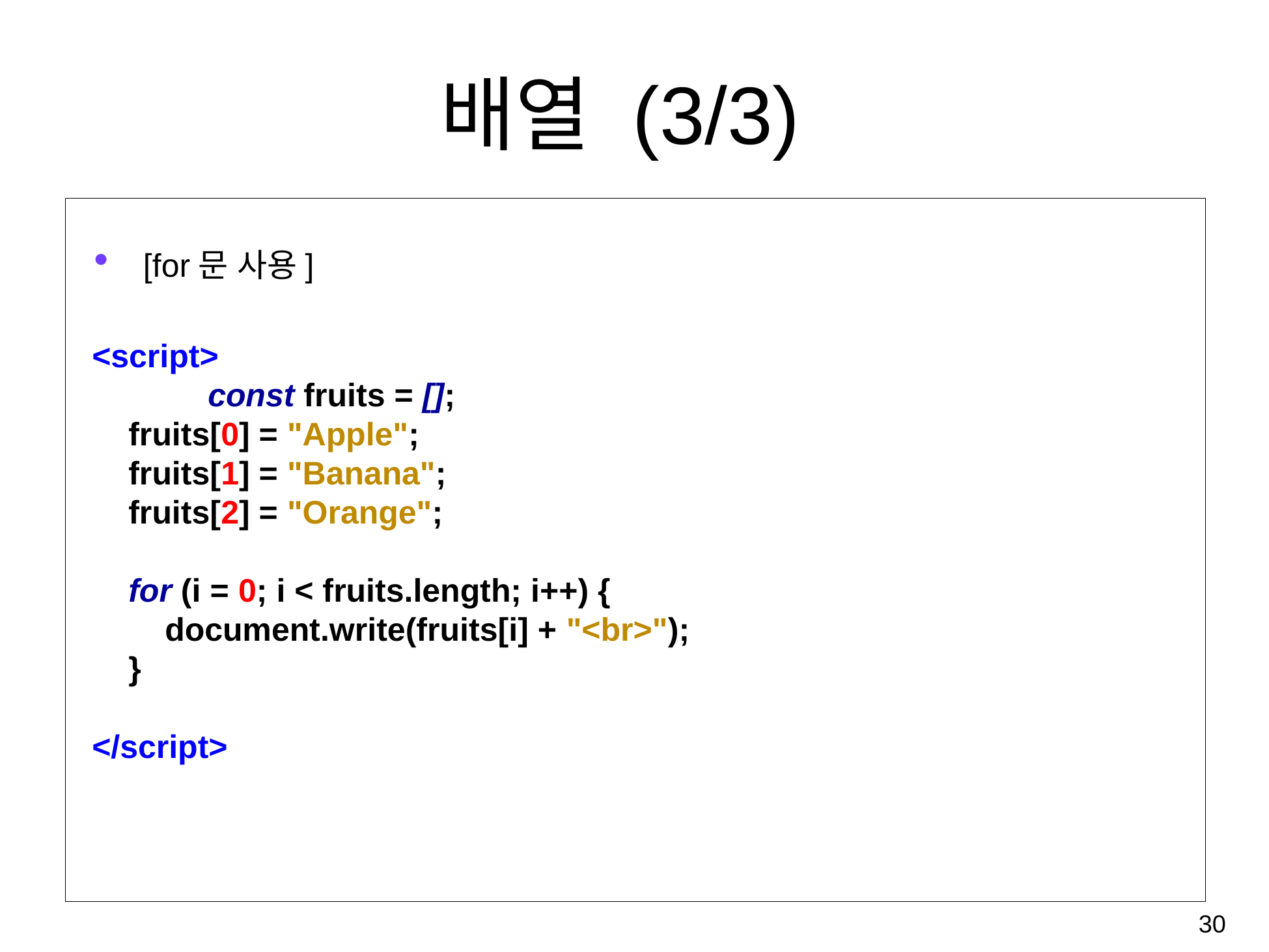

# 배열 (3/3)
<script>
	  const fruits = [];
    fruits[0] = "Apple";
    fruits[1] = "Banana";
    fruits[2] = "Orange";

    for (i = 0; i < fruits.length; i++) {
        document.write(fruits[i] + "<br>");
    }

</script>
[for문 사용]
30